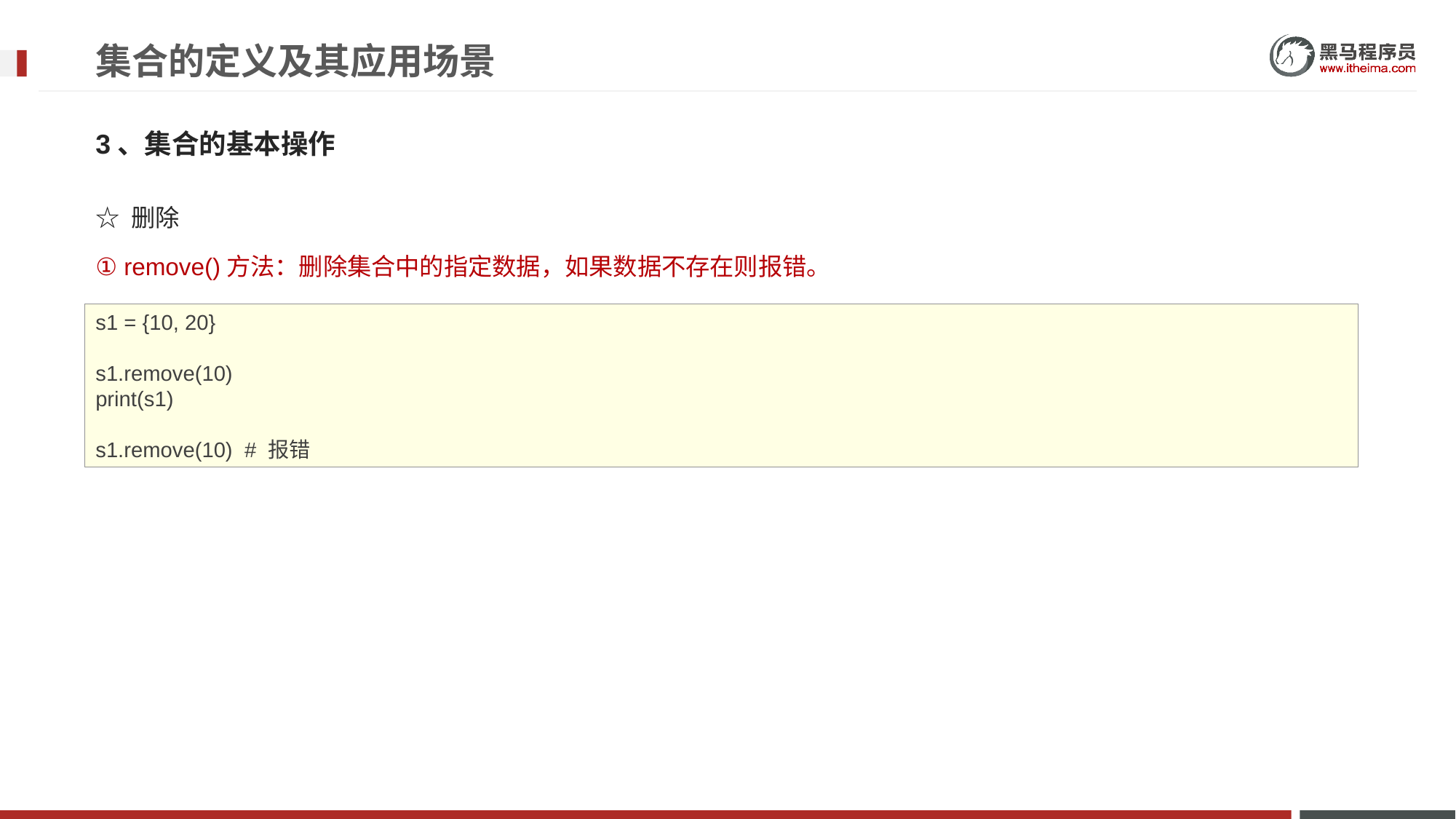

# 集合的定义及其应用场景
3、集合的基本操作
☆ 删除
① remove()方法：删除集合中的指定数据，如果数据不存在则报错。

s1 = {10, 20}

s1.remove(10)
print(s1)

s1.remove(10)  # 报错